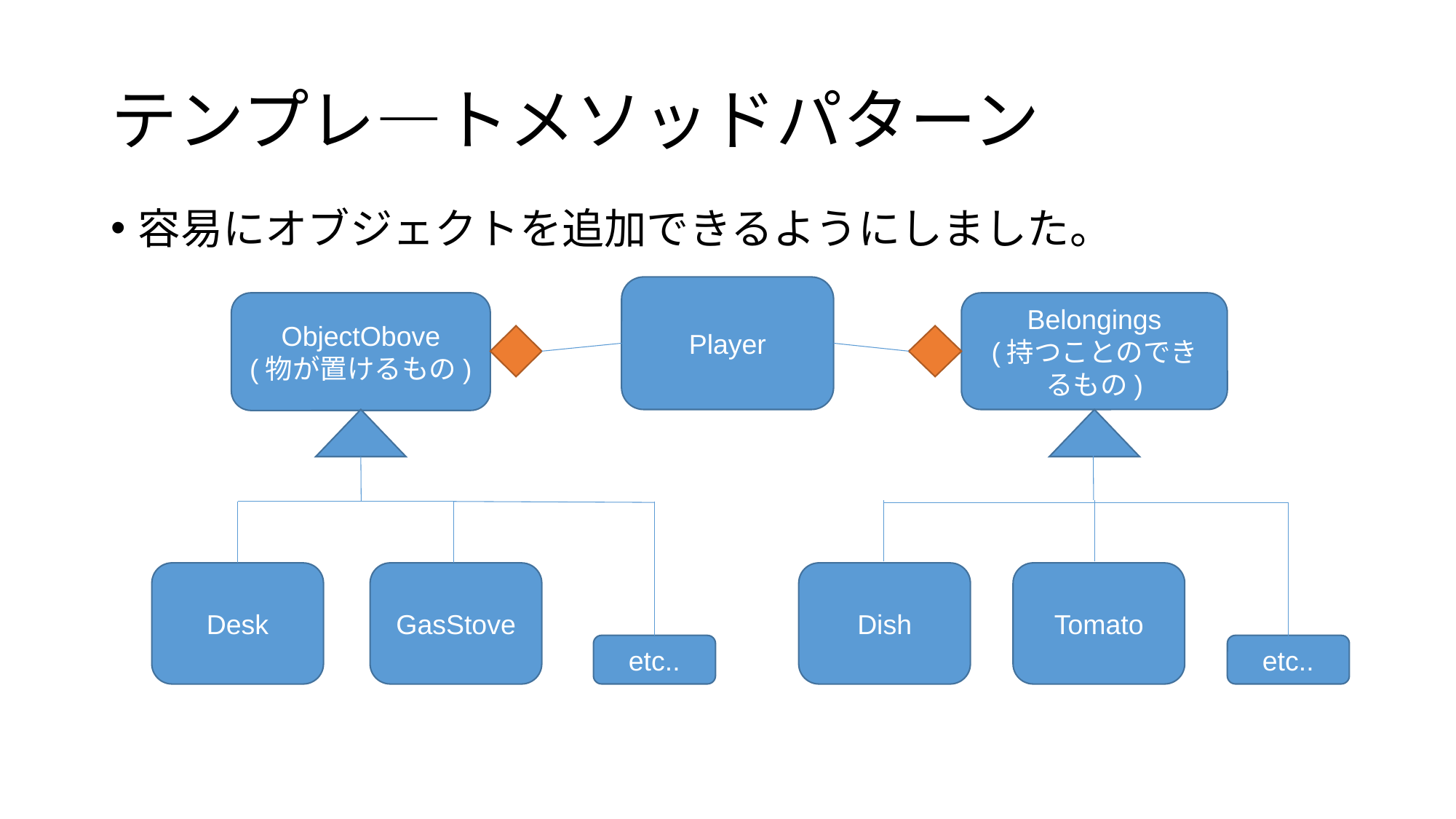

# テンプレ―トメソッドパターン
容易にオブジェクトを追加できるようにしました。
Player
ObjectObove
(物が置けるもの)
Belongings
(持つことのできるもの)

Dish
Tomato
GasStove
Desk
etc..
etc..